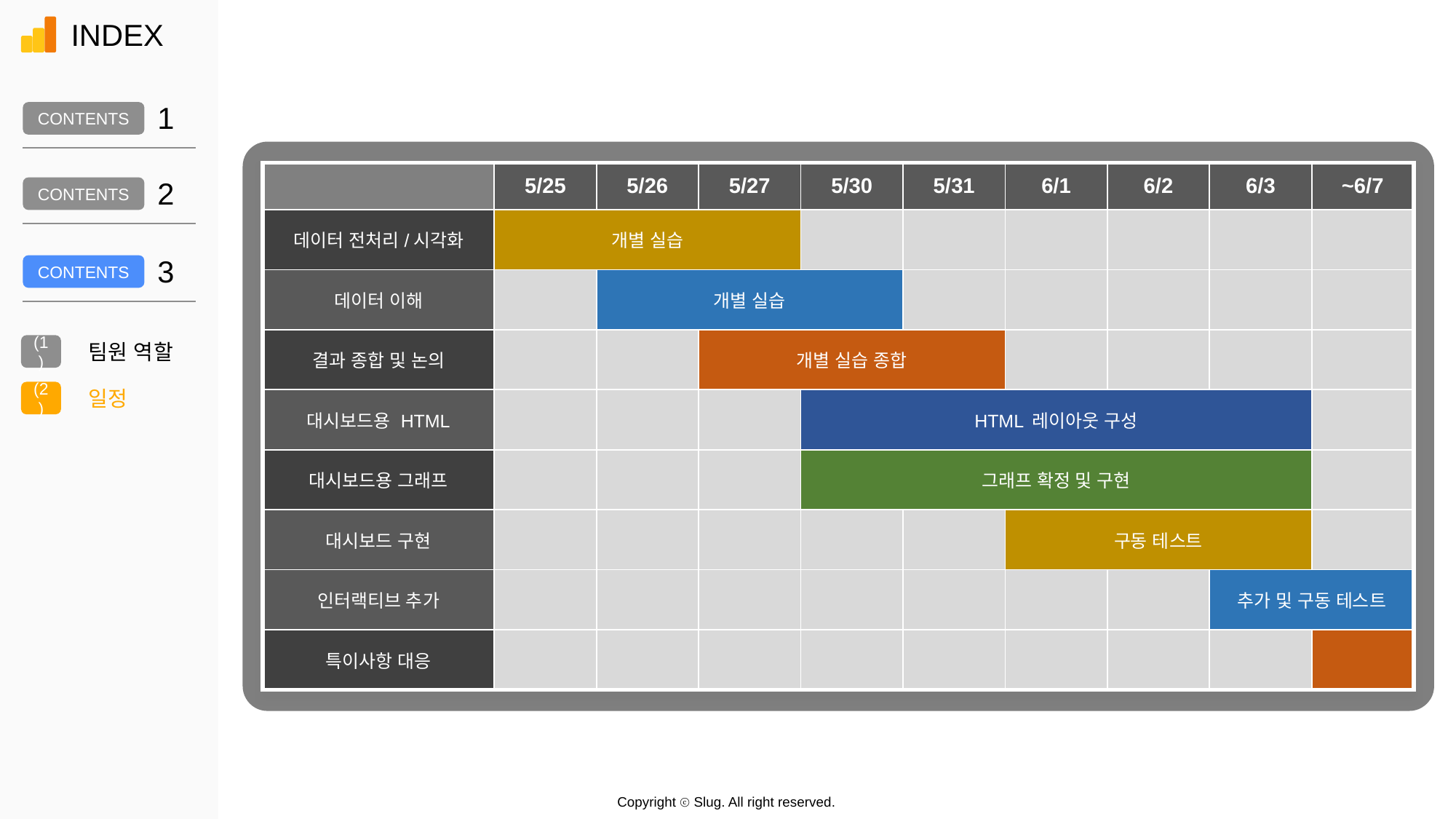

INDEX

1
CONTENTS

|  | 5/25 | 5/26 | 5/27 | 5/30 | 5/31 | 6/1 | 6/2 | 6/3 | ~6/7 |
| --- | --- | --- | --- | --- | --- | --- | --- | --- | --- |
| 데이터 전처리/시각화 | 개별 실습 |  |  |  |  |  |  |  |  |
| 데이터 이해 |  | 개별 실습 |  |  |  |  |  |  |  |
| 결과 종합 및 논의 |  |  | 개별 실습 종합 |  |  |  |  |  |  |
| 대시보드용 HTML |  |  |  | HTML 레이아웃 구성 |  | HTML 레이아웃 구성 |  |  |  |
| 대시보드용 그래프 |  |  |  | 그래프 확정 및 구현 |  | 그래프 확정 및 구현 |  |  |  |
| 대시보드 구현 |  |  |  |  |  | 구동 테스트 | 구동 테스트 |  |  |
| 인터랙티브 추가 |  |  |  |  |  |  |  | 추가 및 구동 테스트 |  |
| 특이사항 대응 |  |  |  |  |  |  |  |  |  |
2
CONTENTS
3
CONTENTS
팀원 역할
(1)
일정
(2)
Copyright ⓒ Slug. All right reserved.